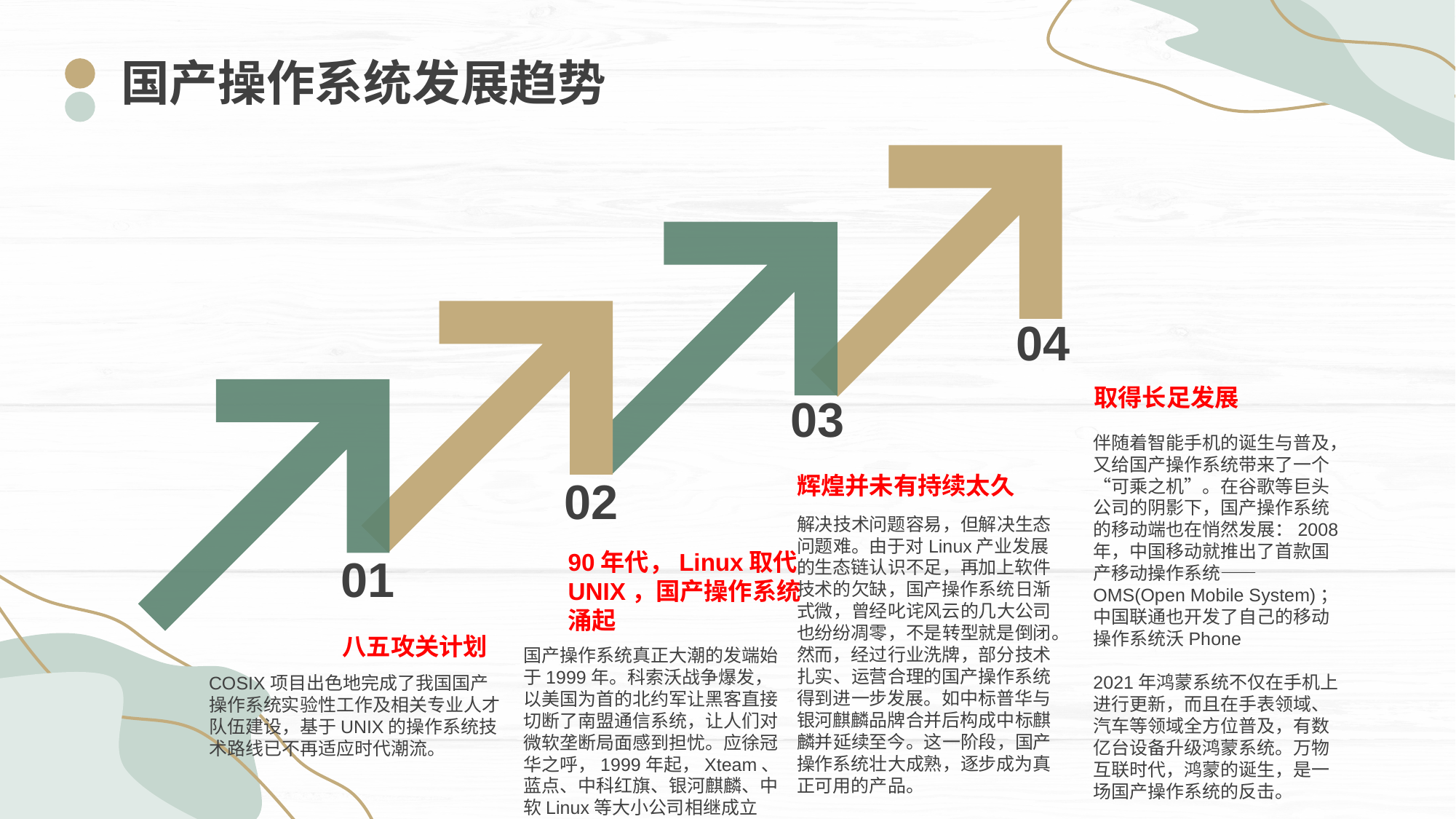

国产操作系统发展趋势

04

取得长足发展
03
伴随着智能手机的诞生与普及，又给国产操作系统带来了一个“可乘之机”。在谷歌等巨头公司的阴影下，国产操作系统的移动端也在悄然发展：2008年，中国移动就推出了首款国产移动操作系统——OMS(Open Mobile System)；中国联通也开发了自己的移动操作系统沃Phone

2021年鸿蒙系统不仅在手机上进行更新，而且在手表领域、汽车等领域全方位普及，有数亿台设备升级鸿蒙系统。万物互联时代，鸿蒙的诞生，是一场国产操作系统的反击。
辉煌并未有持续太久
02
解决技术问题容易，但解决生态问题难。由于对Linux产业发展的生态链认识不足，再加上软件技术的欠缺，国产操作系统日渐式微，曾经叱诧风云的几大公司也纷纷凋零，不是转型就是倒闭。然而，经过行业洗牌，部分技术扎实、运营合理的国产操作系统得到进一步发展。如中标普华与银河麒麟品牌合并后构成中标麒麟并延续至今。这一阶段，国产操作系统壮大成熟，逐步成为真正可用的产品。
90年代，Linux取代UNIX，国产操作系统涌起
01
八五攻关计划
国产操作系统真正大潮的发端始于1999年。科索沃战争爆发，以美国为首的北约军让黑客直接切断了南盟通信系统，让人们对微软垄断局面感到担忧。应徐冠华之呼，1999年起，Xteam、蓝点、中科红旗、银河麒麟、中软Linux等大小公司相继成立
COSIX项目出色地完成了我国国产操作系统实验性工作及相关专业人才队伍建设，基于UNIX的操作系统技术路线已不再适应时代潮流。